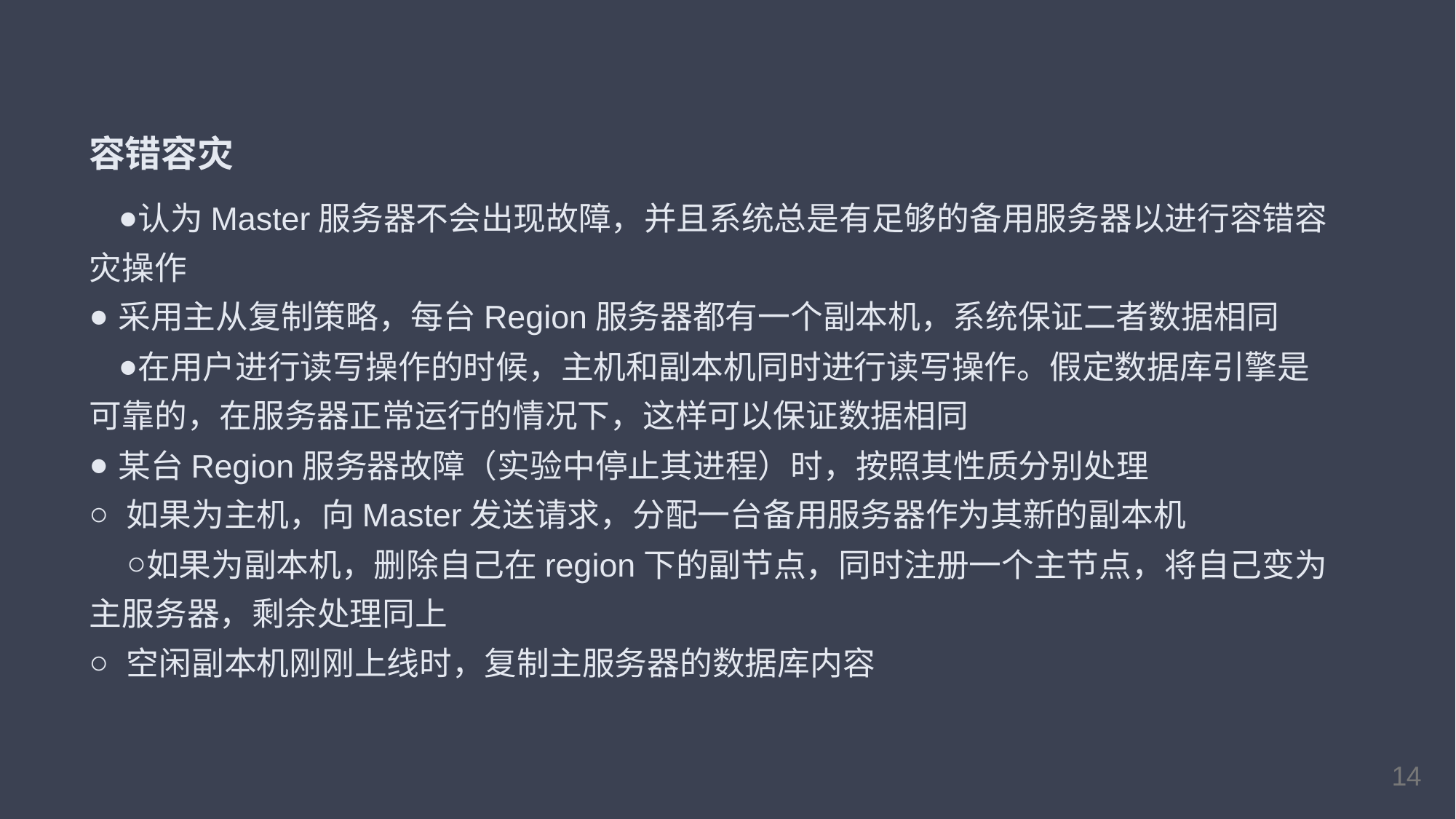

# 容错容灾
认为Master服务器不会出现故障，并且系统总是有足够的备用服务器以进行容错容灾操作
采用主从复制策略，每台Region服务器都有一个副本机，系统保证二者数据相同
在用户进行读写操作的时候，主机和副本机同时进行读写操作。假定数据库引擎是可靠的，在服务器正常运行的情况下，这样可以保证数据相同
某台Region服务器故障（实验中停止其进程）时，按照其性质分别处理
如果为主机，向Master发送请求，分配一台备用服务器作为其新的副本机
如果为副本机，删除自己在region下的副节点，同时注册一个主节点，将自己变为主服务器，剩余处理同上
空闲副本机刚刚上线时，复制主服务器的数据库内容
14